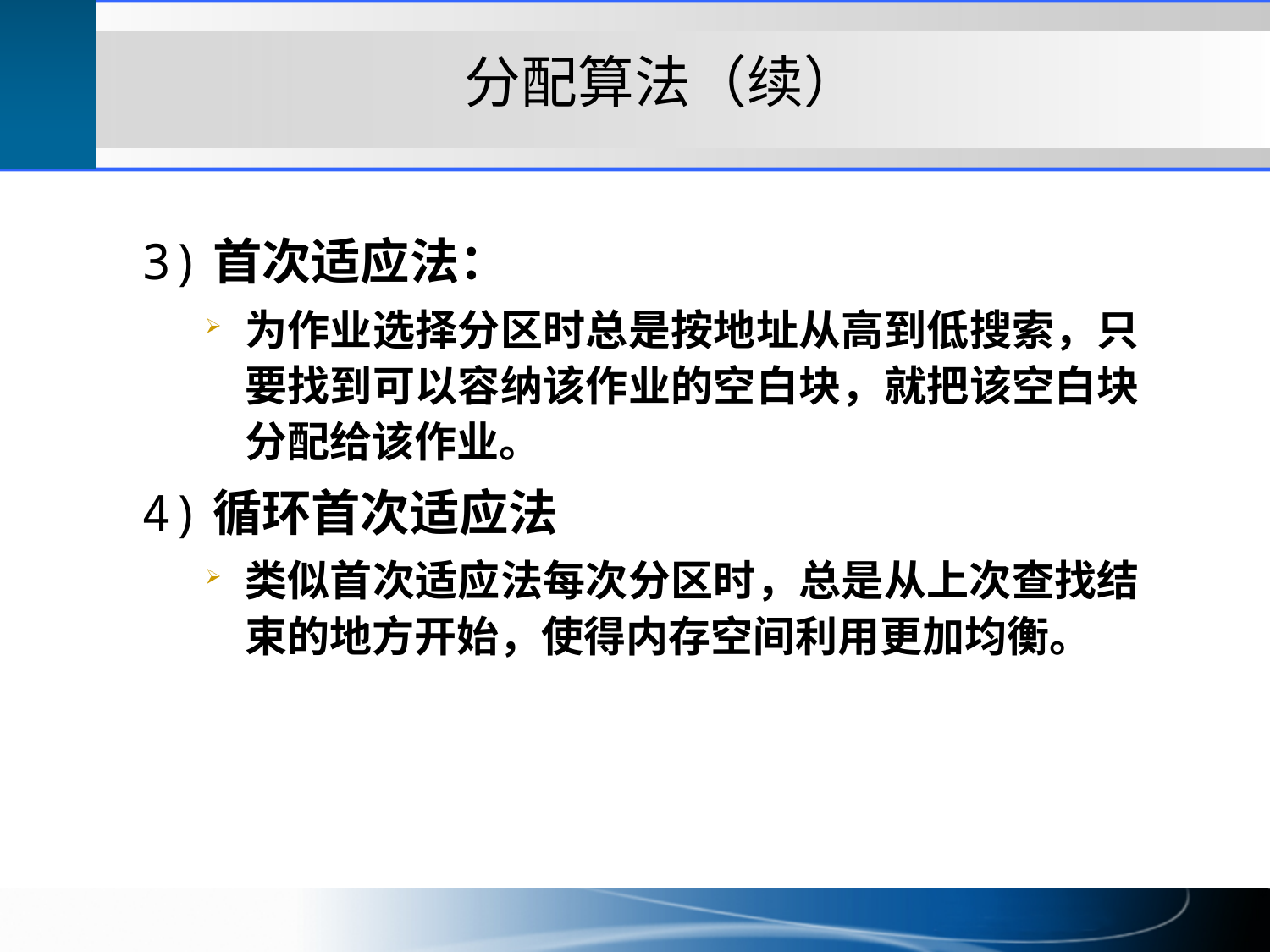

# 分配算法（续）
3)首次适应法：
为作业选择分区时总是按地址从高到低搜索，只要找到可以容纳该作业的空白块，就把该空白块分配给该作业。
4)循环首次适应法
类似首次适应法每次分区时，总是从上次查找结束的地方开始，使得内存空间利用更加均衡。